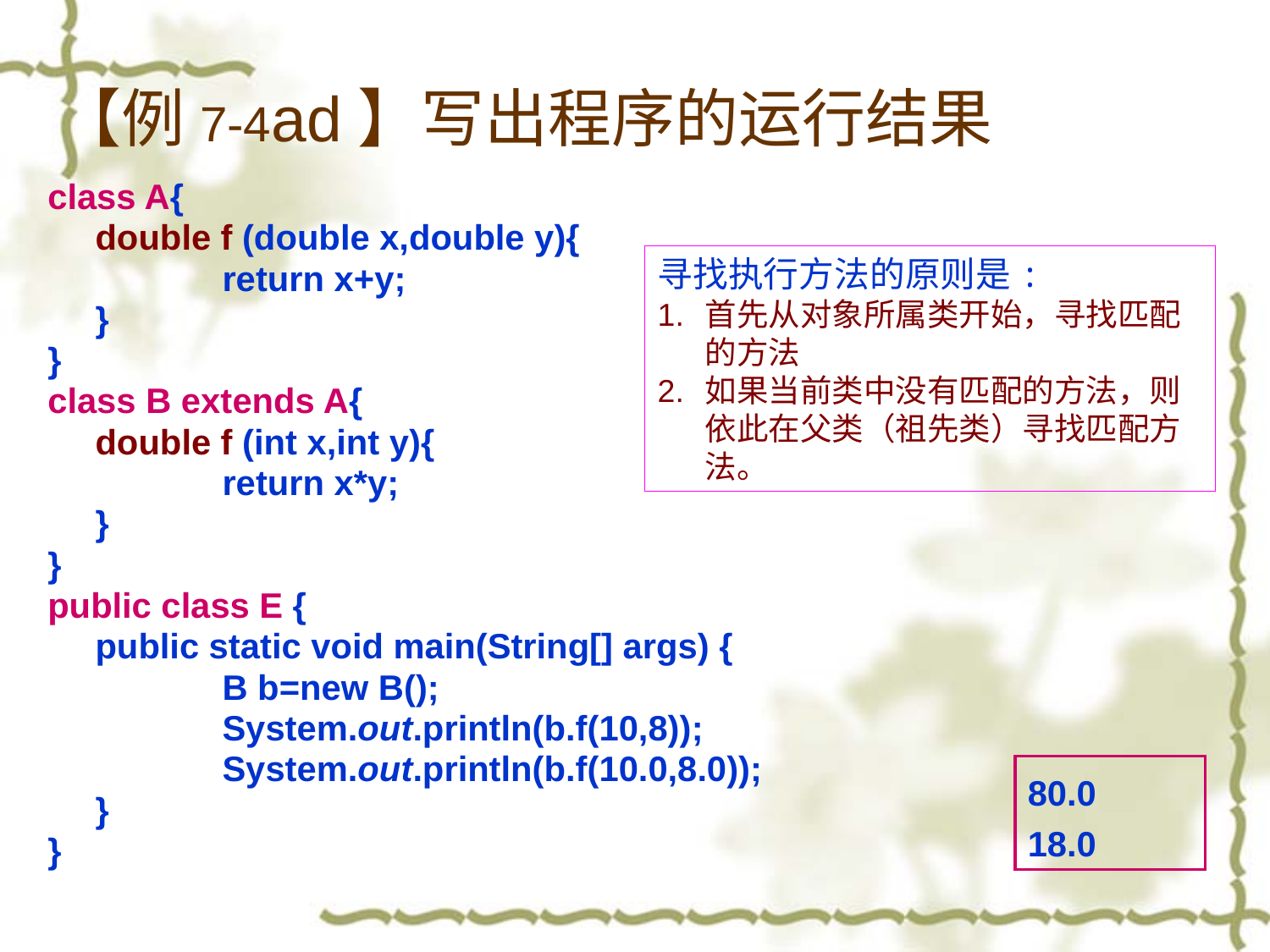

# 【例7-4ad】写出程序的运行结果
class A{
	double f (double x,double y){
		return x+y;
	}
}
class B extends A{
	double f (int x,int y){
		return x*y;
	}
}
public class E {
	public static void main(String[] args) {
		B b=new B();
		System.out.println(b.f(10,8));
		System.out.println(b.f(10.0,8.0));
	}
}
寻找执行方法的原则是:
首先从对象所属类开始，寻找匹配的方法
如果当前类中没有匹配的方法，则依此在父类（祖先类）寻找匹配方法。
80.0
18.0